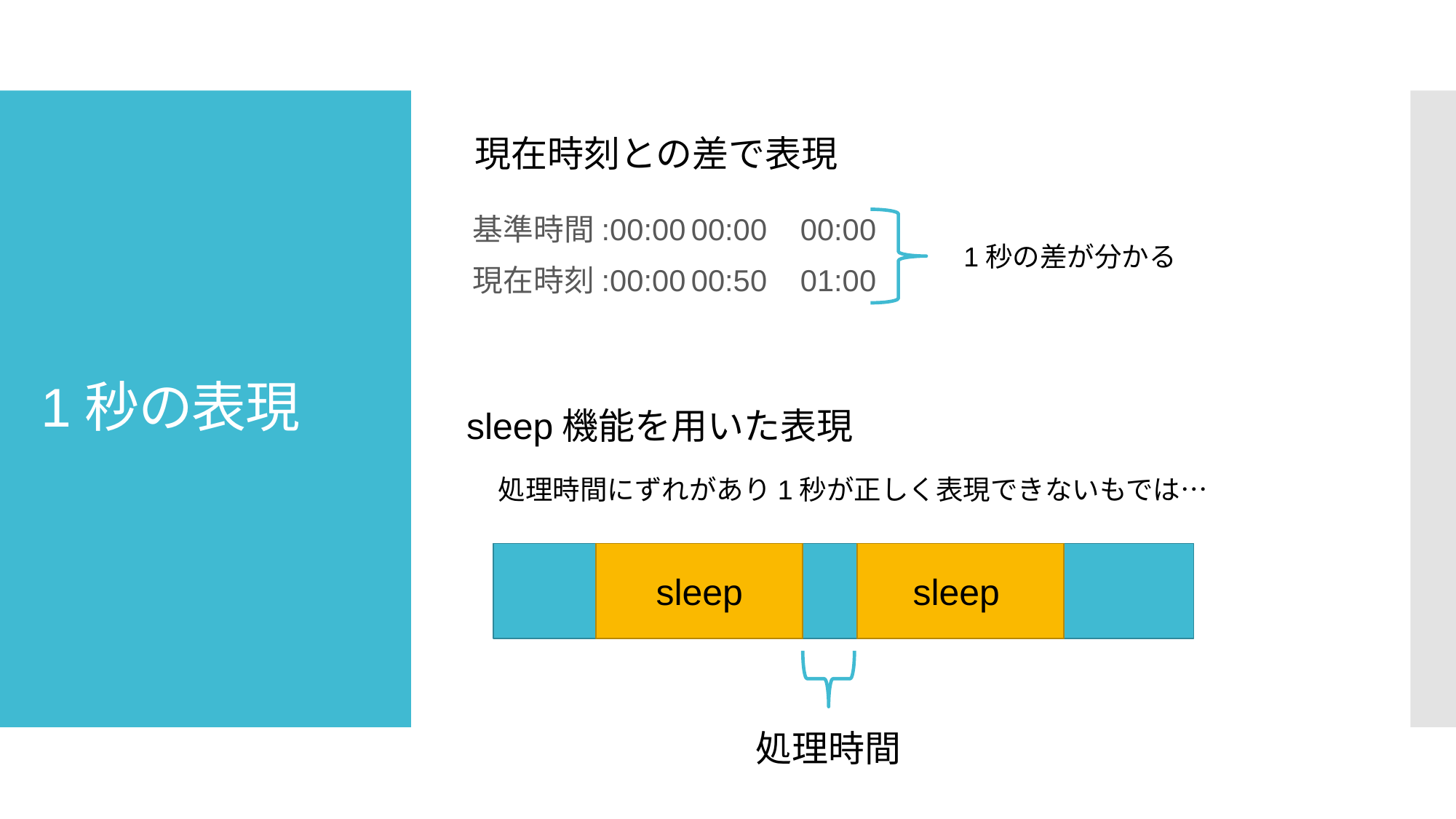

基準時間:00:00	00:00	00:00
現在時刻:00:00	00:50	01:00
現在時刻との差で表現
# 1秒の表現

1秒の差が分かる
sleep機能を用いた表現
処理時間にずれがあり1秒が正しく表現できないもでは…

sleep
sleep

処理時間